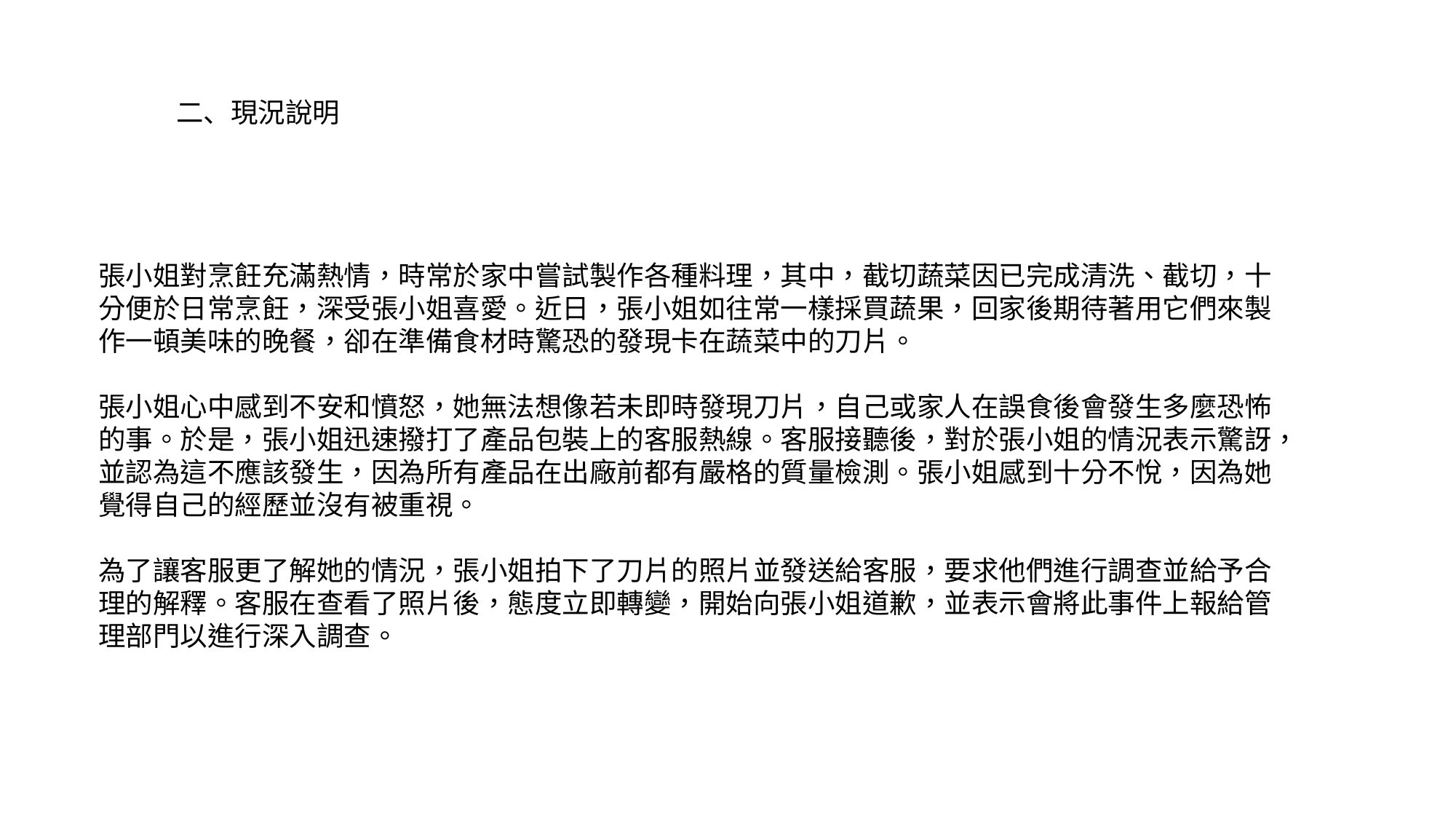

二、現況說明
張小姐對烹飪充滿熱情，時常於家中嘗試製作各種料理，其中，截切蔬菜因已完成清洗、截切，十分便於日常烹飪，深受張小姐喜愛。近日，張小姐如往常一樣採買蔬果，回家後期待著用它們來製作一頓美味的晚餐，卻在準備食材時驚恐的發現卡在蔬菜中的刀片。

張小姐心中感到不安和憤怒，她無法想像若未即時發現刀片，自己或家人在誤食後會發生多麼恐怖的事。於是，張小姐迅速撥打了產品包裝上的客服熱線。客服接聽後，對於張小姐的情況表示驚訝，並認為這不應該發生，因為所有產品在出廠前都有嚴格的質量檢測。張小姐感到十分不悅，因為她覺得自己的經歷並沒有被重視。

為了讓客服更了解她的情況，張小姐拍下了刀片的照片並發送給客服，要求他們進行調查並給予合理的解釋。客服在查看了照片後，態度立即轉變，開始向張小姐道歉，並表示會將此事件上報給管理部門以進行深入調查。